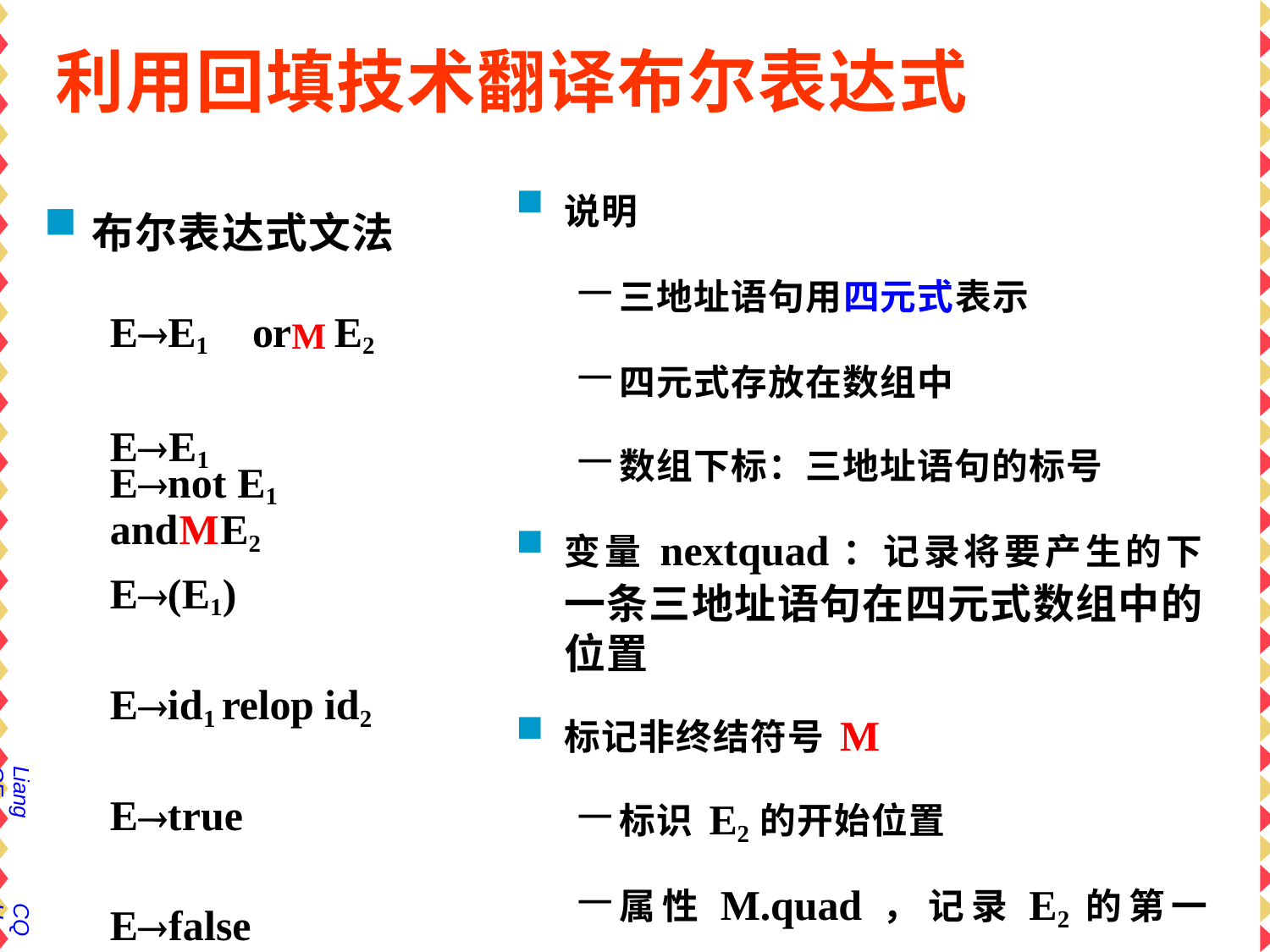

# 利用回填技术翻译布尔表达式
说明
三地址语句用四元式表示
四元式存放在数组中
数组下标：三地址语句的标号
变量nextquad：记录将要产生的下 一条三地址语句在四元式数组中的 位置
标记非终结符号M
标识E2的开始位置
属性M.quad ， 记录E2 的第一条 三地址语句的地址
M→ε 的动作：
M.quad=nextquad
51
布尔表达式文法
E→E1	orM E2  E→E1		andME2

E→not E1  E→(E1)
E→id1 relop id2  E→true
E→false  M→ε
Liang GE
CQU